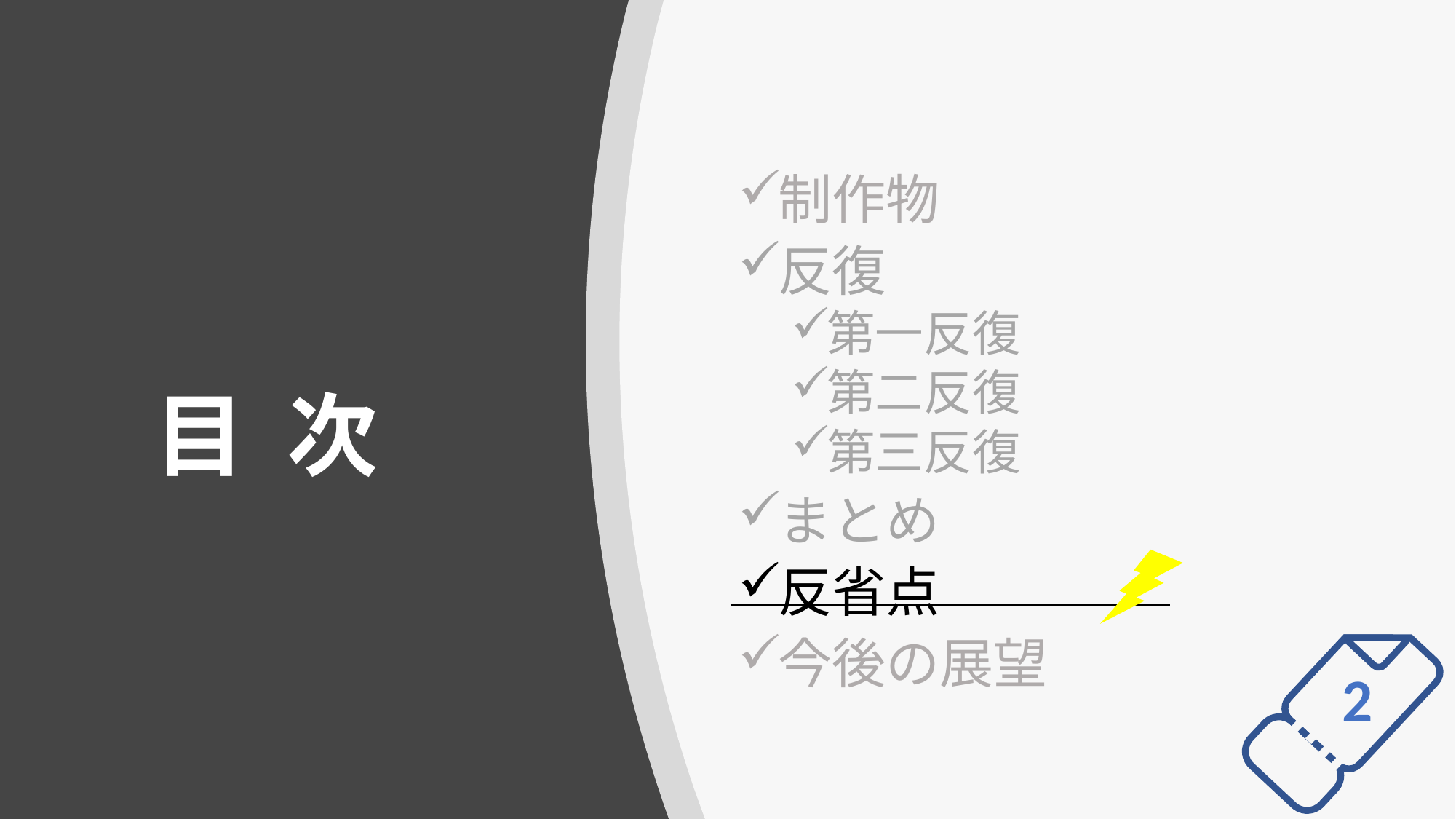

制作物
反復
第一反復
第二反復
第三反復
まとめ
反省点
今後の展望
# 目  次

2